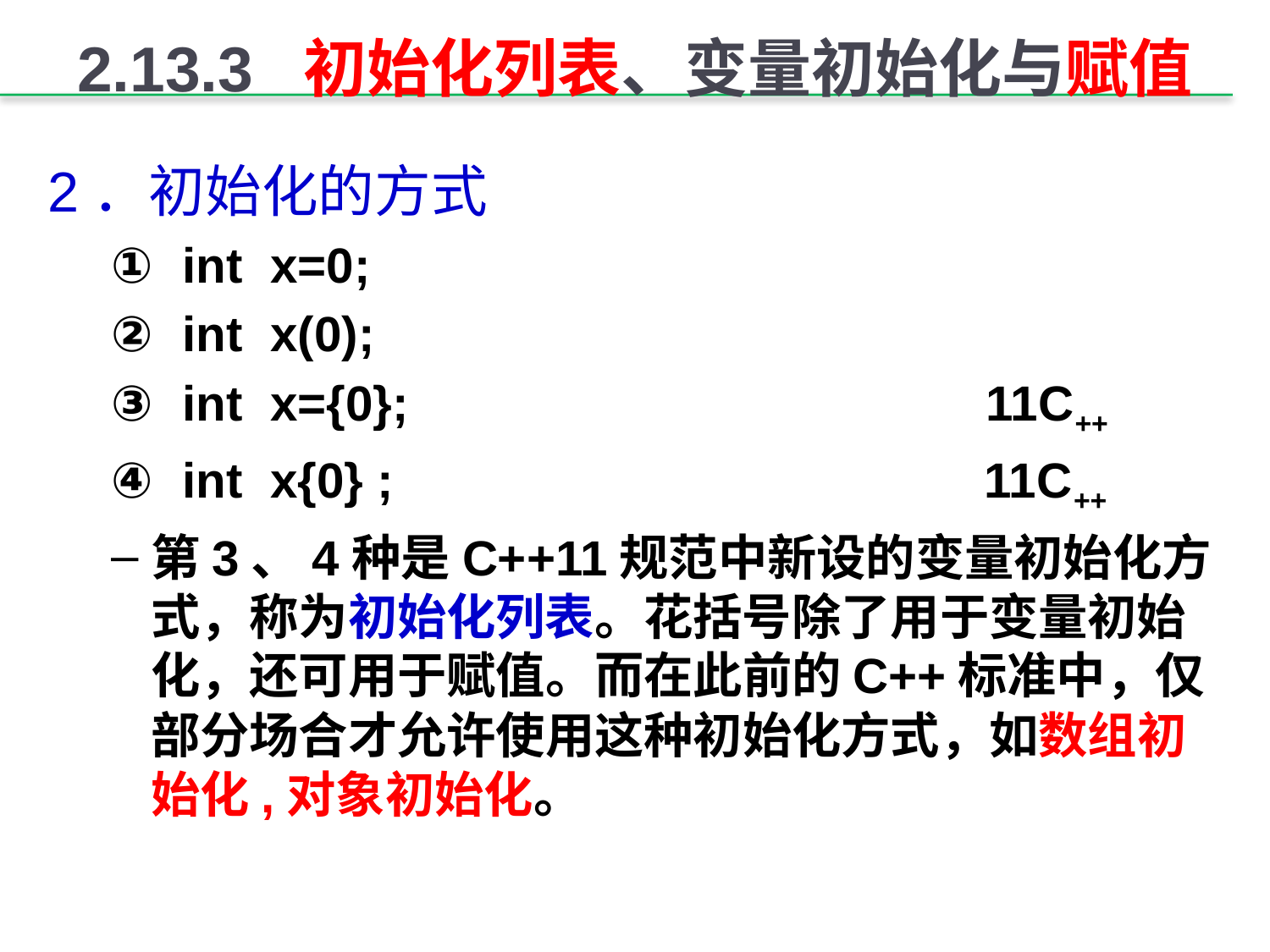

# 2.13.3  初始化列表、变量初始化与赋值
2．初始化的方式
int  x=0;
int  x(0);
int  x={0};                                          11C++
int  x{0} ;                                           11C++
第3、4种是C++11规范中新设的变量初始化方式，称为初始化列表。花括号除了用于变量初始化，还可用于赋值。而在此前的C++标准中，仅部分场合才允许使用这种初始化方式，如数组初始化,对象初始化。